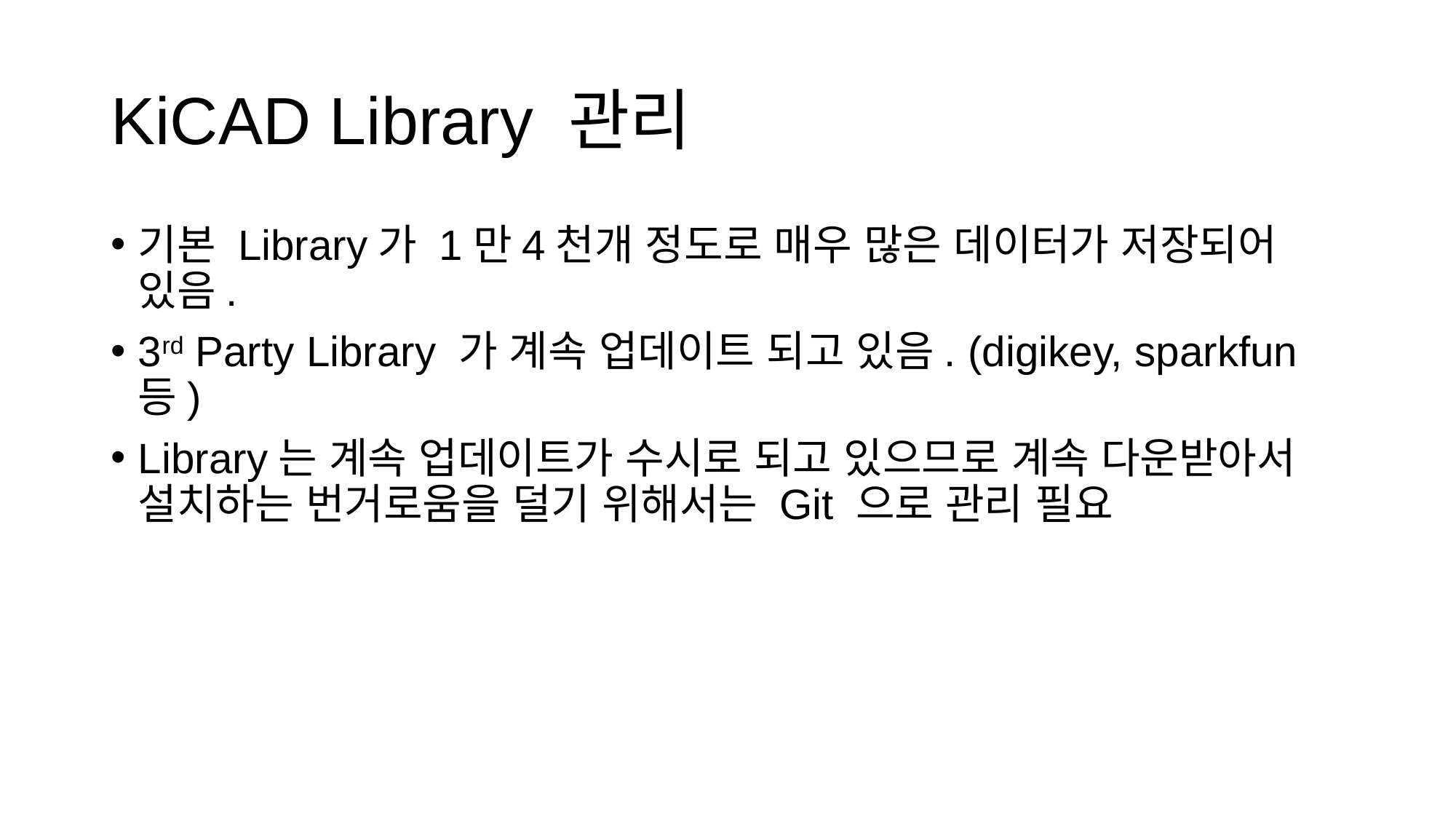

# KiCAD Library 관리
기본 Library가 1만4천개 정도로 매우 많은 데이터가 저장되어 있음.
3rd Party Library 가 계속 업데이트 되고 있음. (digikey, sparkfun 등)
Library는 계속 업데이트가 수시로 되고 있으므로 계속 다운받아서 설치하는 번거로움을 덜기 위해서는 Git 으로 관리 필요